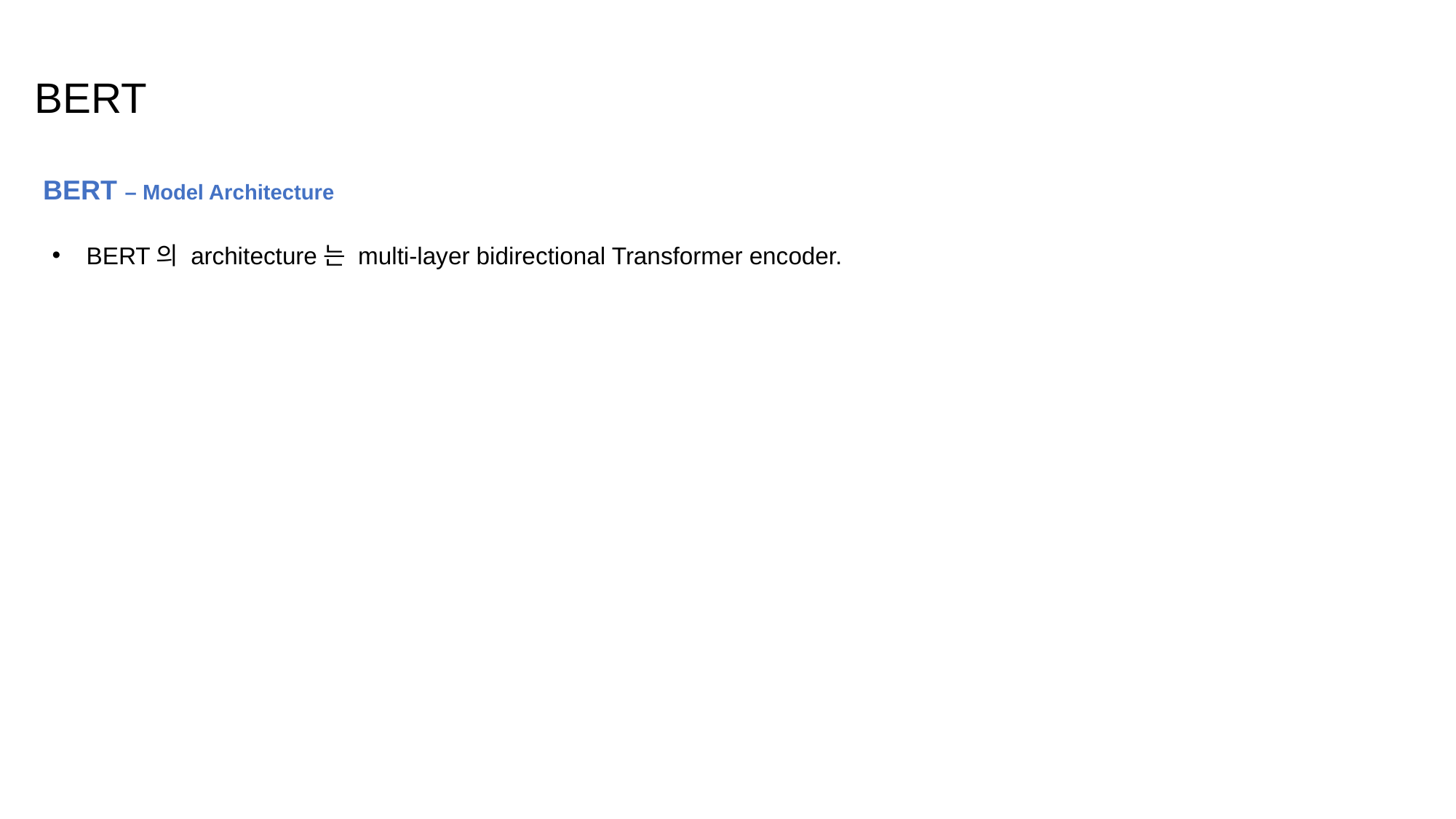

BERT
BERT – Model Architecture
BERT의 architecture는 multi-layer bidirectional Transformer encoder.